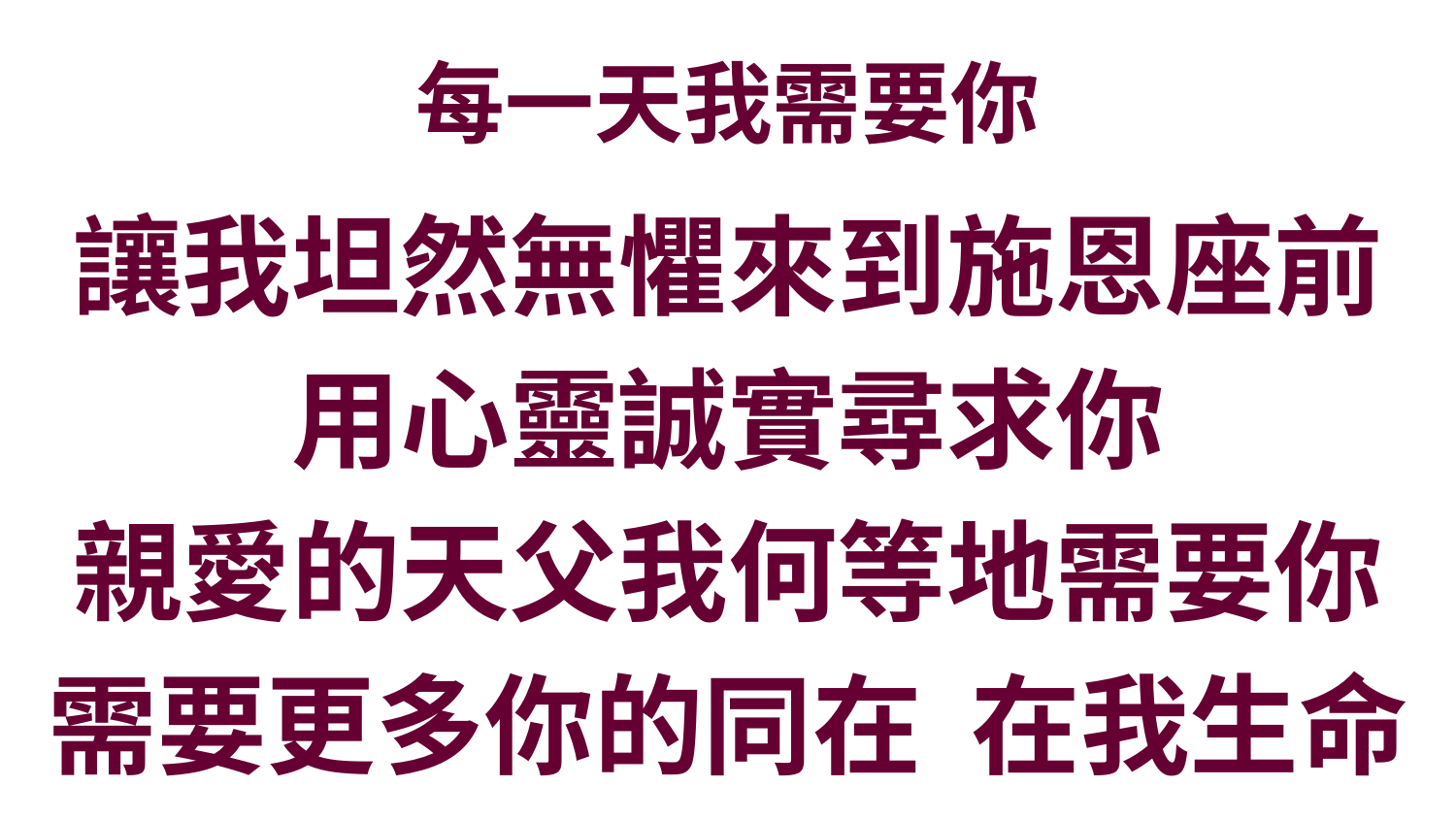

# 每一天我需要你
讓我坦然無懼來到施恩座前
用心靈誠實尋求你
親愛的天父我何等地需要你
需要更多你的同在  在我生命